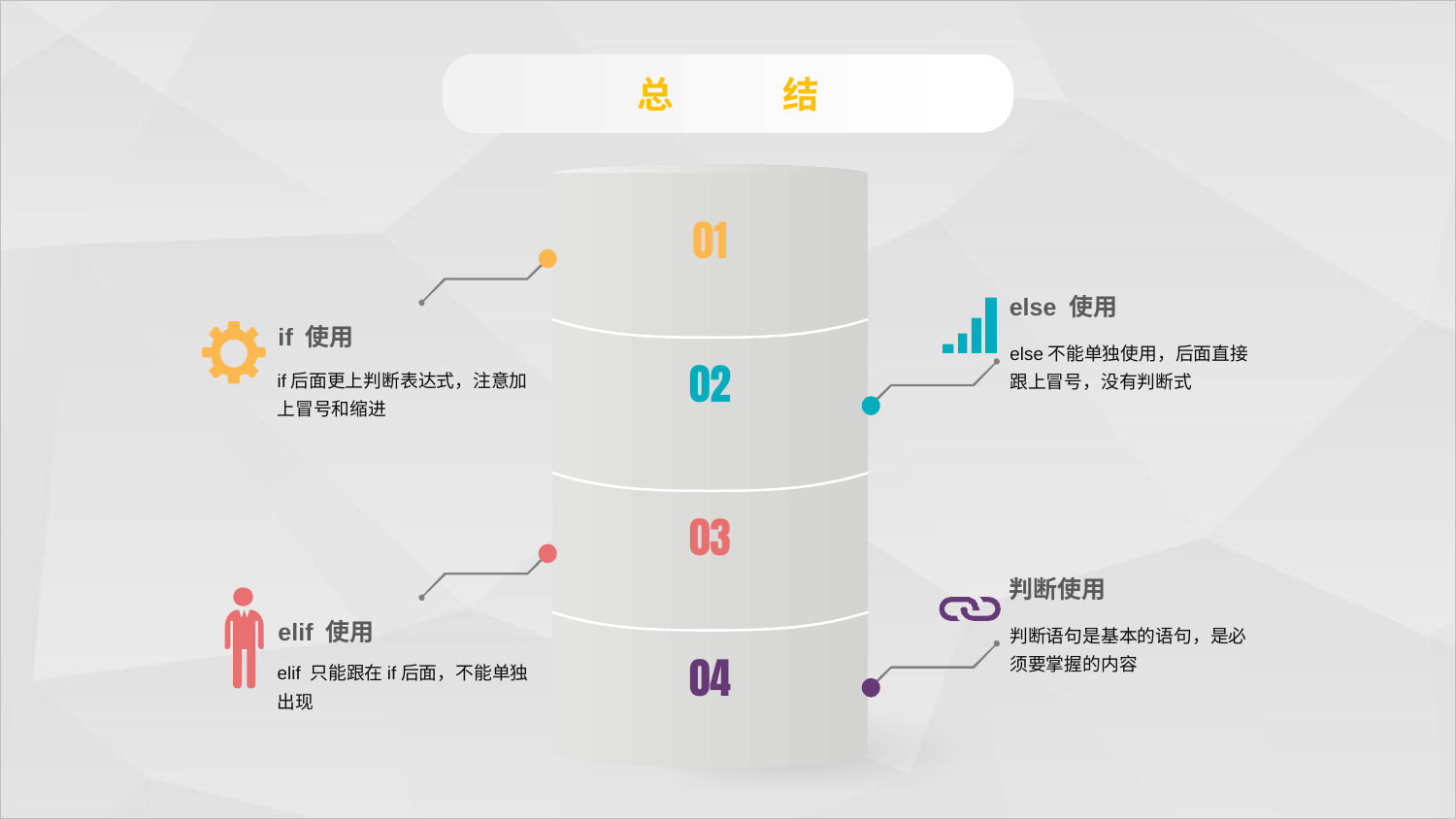

总	结

01

else 使用

else不能单独使用，后面直接跟上冒号，没有判断式
if 使用

if后面更上判断表达式，注意加上冒号和缩进
02

03

判断使用

判断语句是基本的语句，是必须要掌握的内容

elif 使用
elif 只能跟在if后面，不能单独出现

04